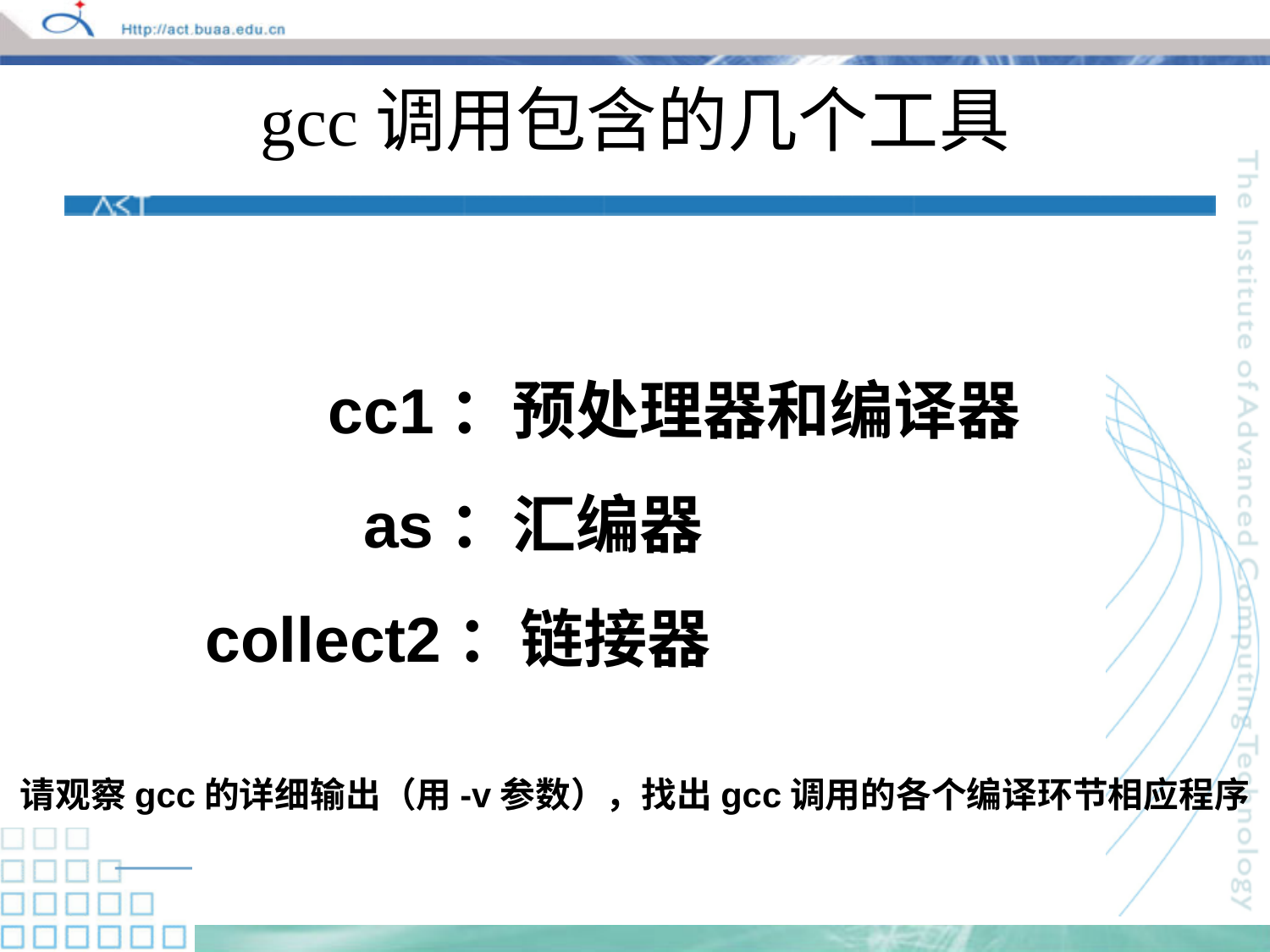

# gcc调用包含的几个工具
       cc1：预处理器和编译器
         as：汇编器
collect2：链接器
请观察gcc的详细输出（用-v参数），找出gcc调用的各个编译环节相应程序